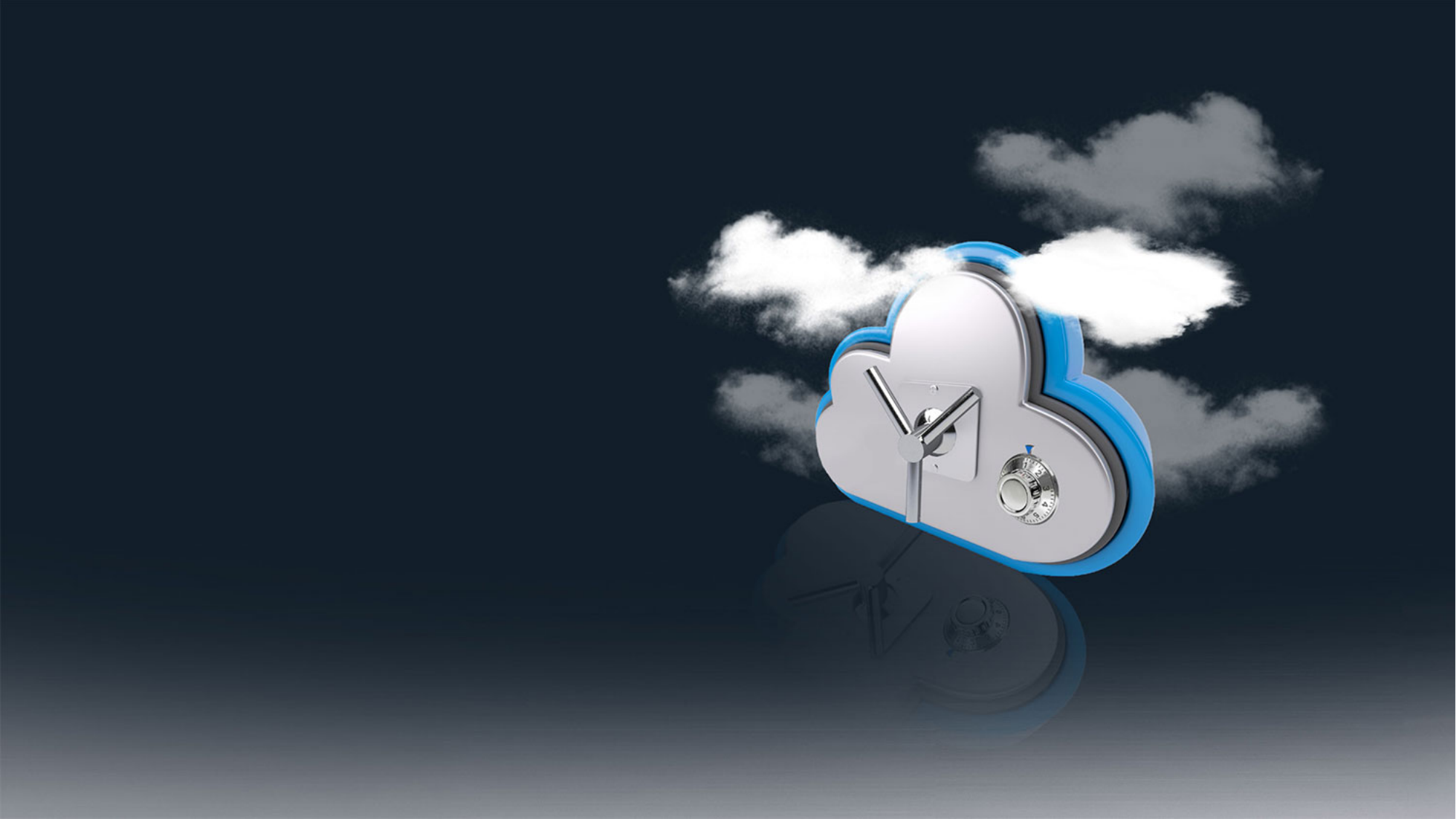

3) 패키지 버전
  4) 기타 npm 명령어